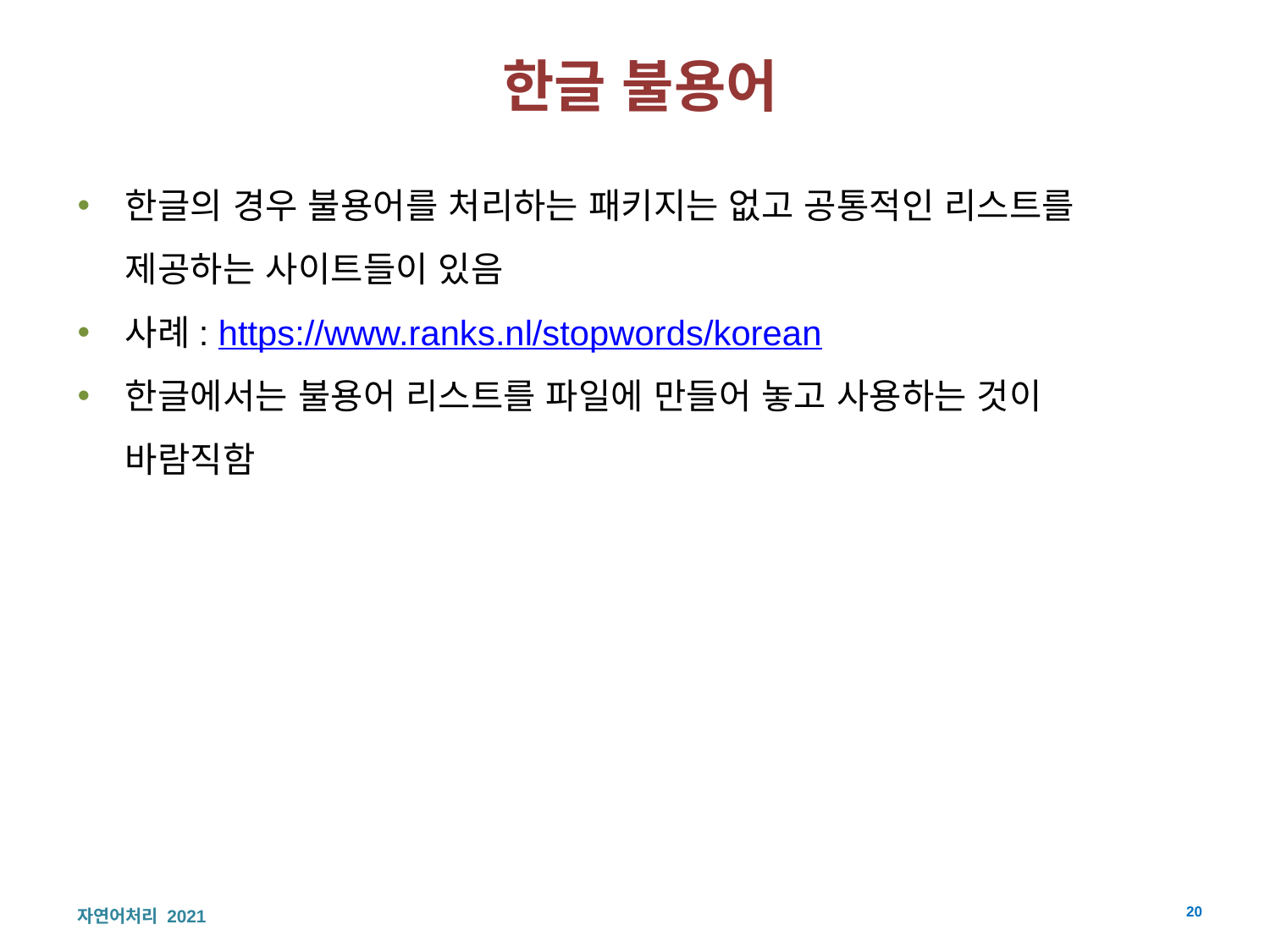

# 한글 불용어
한글의 경우 불용어를 처리하는 패키지는 없고 공통적인 리스트를 제공하는 사이트들이 있음
사례: https://www.ranks.nl/stopwords/korean
한글에서는 불용어 리스트를 파일에 만들어 놓고 사용하는 것이 바람직함